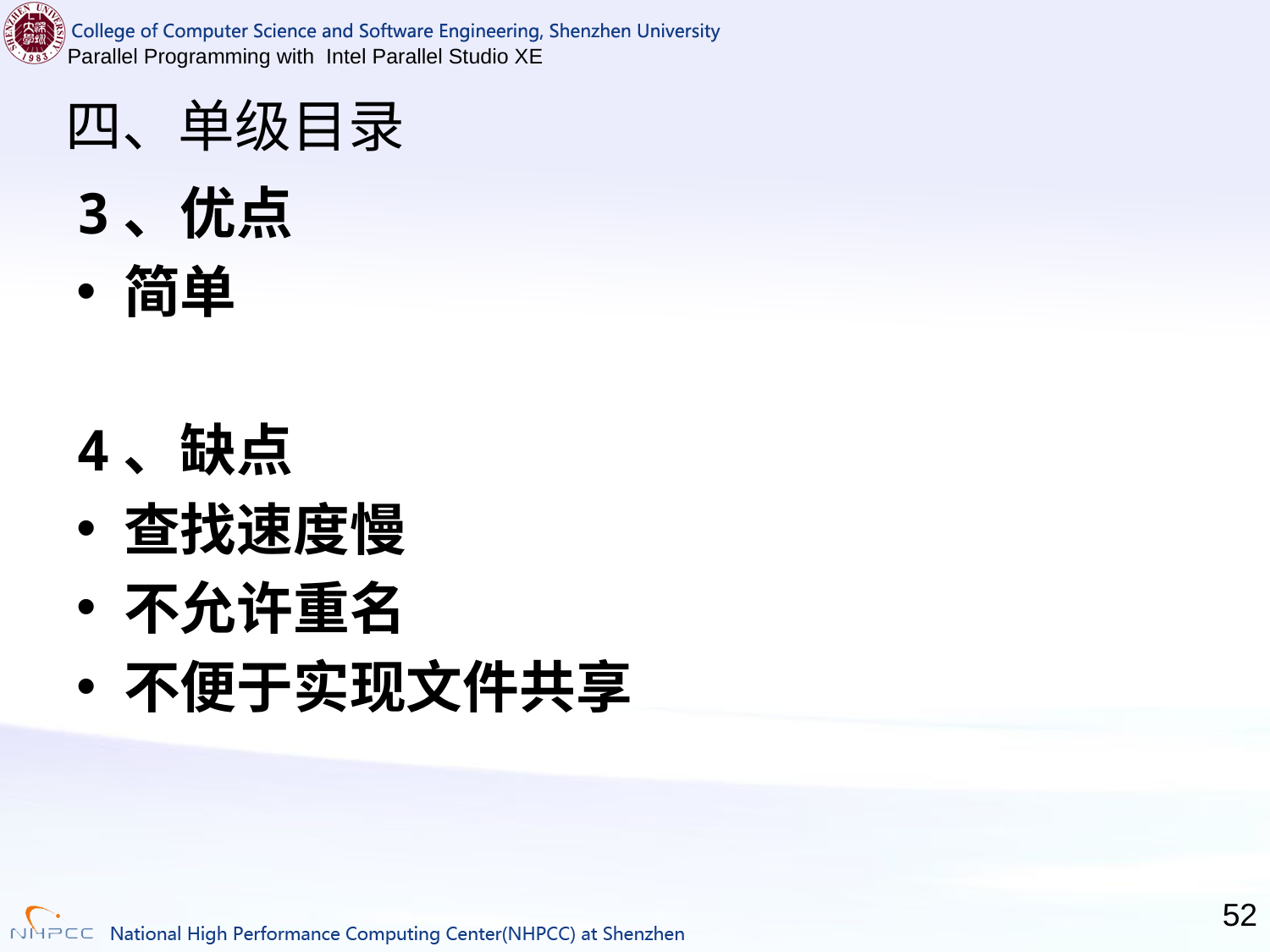

# 四、单级目录
3、优点
简单

4、缺点
查找速度慢
不允许重名
不便于实现文件共享
52